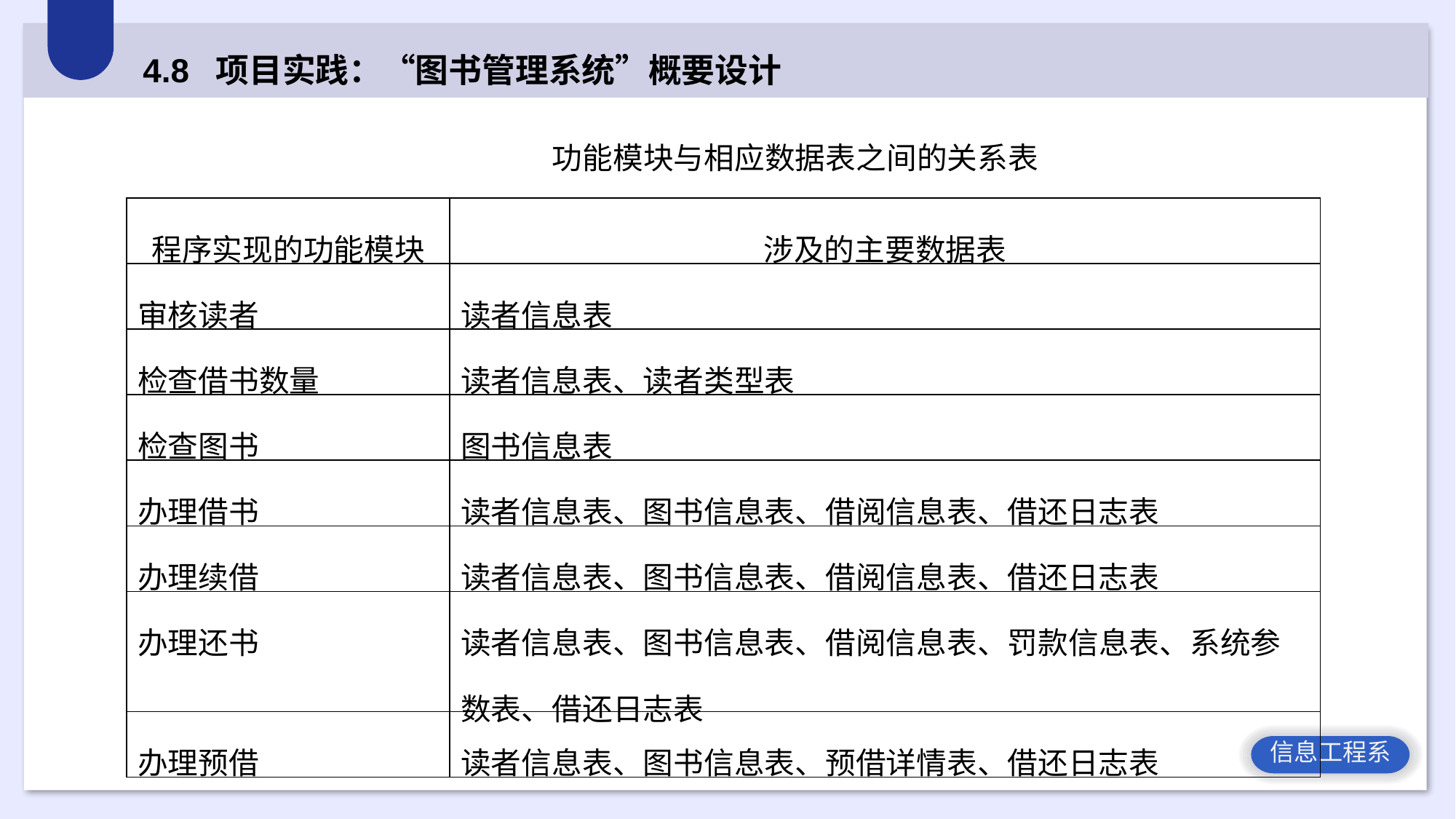

4.8  项目实践：“图书管理系统”概要设计
功能模块与相应数据表之间的关系表
| 程序实现的功能模块 | 涉及的主要数据表 |
| --- | --- |
| 审核读者 | 读者信息表 |
| 检查借书数量 | 读者信息表、读者类型表 |
| 检查图书 | 图书信息表 |
| 办理借书 | 读者信息表、图书信息表、借阅信息表、借还日志表 |
| 办理续借 | 读者信息表、图书信息表、借阅信息表、借还日志表 |
| 办理还书 | 读者信息表、图书信息表、借阅信息表、罚款信息表、系统参数表、借还日志表 |
| 办理预借 | 读者信息表、图书信息表、预借详情表、借还日志表 |